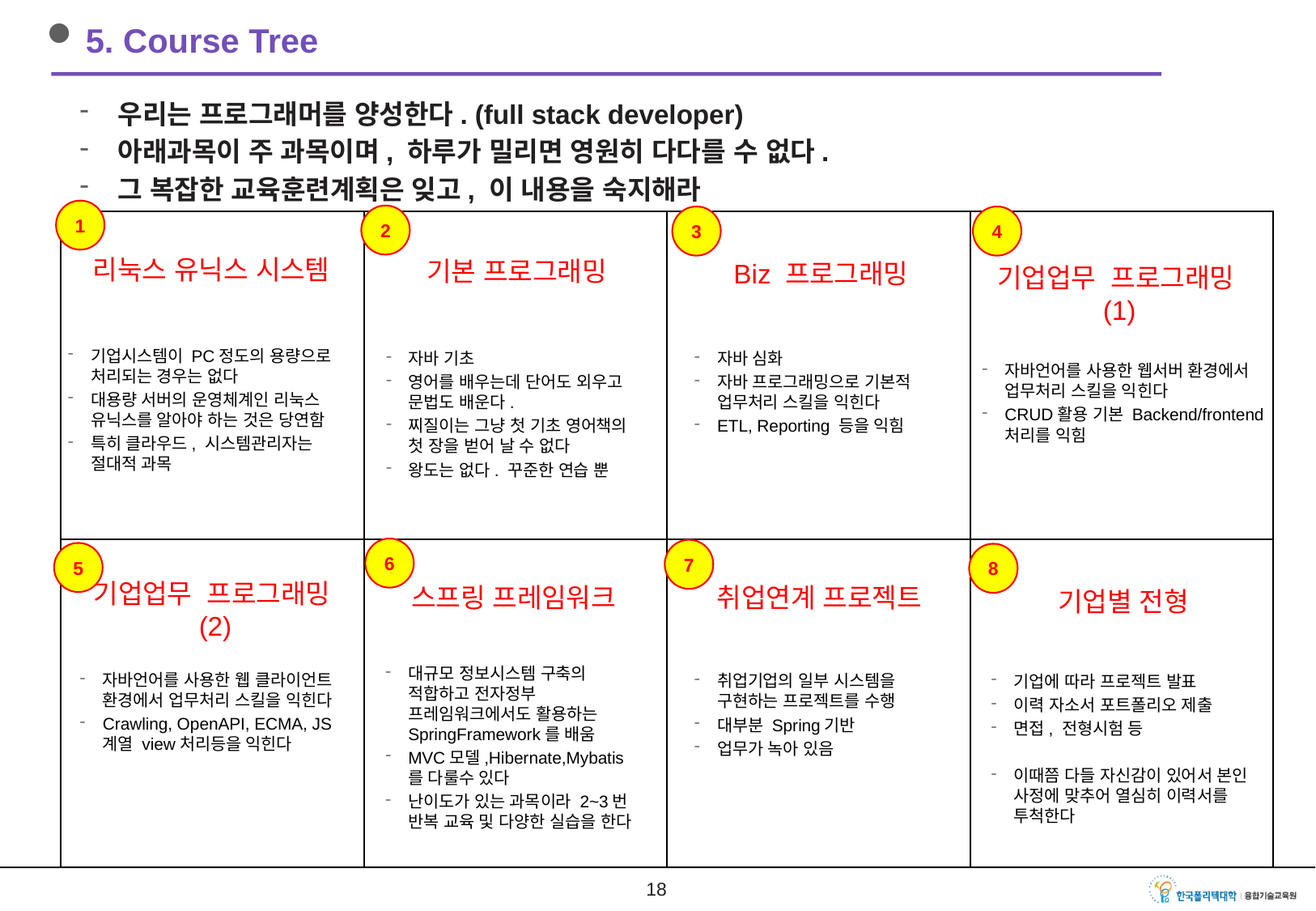

5. Course Tree
우리는 프로그래머를 양성한다. (full stack developer)
아래과목이 주 과목이며, 하루가 밀리면 영원히 다다를 수 없다.
그 복잡한 교육훈련계획은 잊고, 이 내용을 숙지해라
1
2
3
4
|  |  |  |  |
| --- | --- | --- | --- |
|  |  |  |  |
리눅스 유닉스 시스템
기본 프로그래밍
Biz 프로그래밍
기업업무  프로그래밍(1)
기업시스템이 PC정도의 용량으로 처리되는 경우는 없다
대용량 서버의 운영체계인 리눅스 유닉스를 알아야 하는 것은 당연함
특히 클라우드, 시스템관리자는 절대적 과목
자바 기초
영어를 배우는데 단어도 외우고 문법도 배운다.
찌질이는 그냥 첫 기초 영어책의 첫 장을 벋어 날 수 없다
왕도는 없다. 꾸준한 연습 뿐
자바 심화
자바 프로그래밍으로 기본적 업무처리 스킬을 익힌다
ETL, Reporting 등을 익힘
자바언어를 사용한 웹서버 환경에서 업무처리 스킬을 익힌다
CRUD활용 기본 Backend/frontend처리를 익힘
6
7
5
8
기업업무  프로그래밍(2)
스프링 프레임워크
취업연계 프로젝트
기업별 전형
대규모 정보시스템 구축의 적합하고 전자정부 프레임워크에서도 활용하는 SpringFramework를 배움
MVC모델,Hibernate,Mybatis를 다룰수 있다
난이도가 있는 과목이라 2~3번 반복 교육 및 다양한 실습을 한다
자바언어를 사용한 웹 클라이언트 환경에서 업무처리 스킬을 익힌다
Crawling, OpenAPI, ECMA, JS계열 view처리등을 익힌다
취업기업의 일부 시스템을 구현하는 프로젝트를 수행
대부분 Spring기반
업무가 녹아 있음
기업에 따라 프로젝트 발표
이력 자소서 포트폴리오 제출
면접, 전형시험 등

이때쯤 다들 자신감이 있어서 본인 사정에 맞추어 열심히 이력서를 투척한다
18